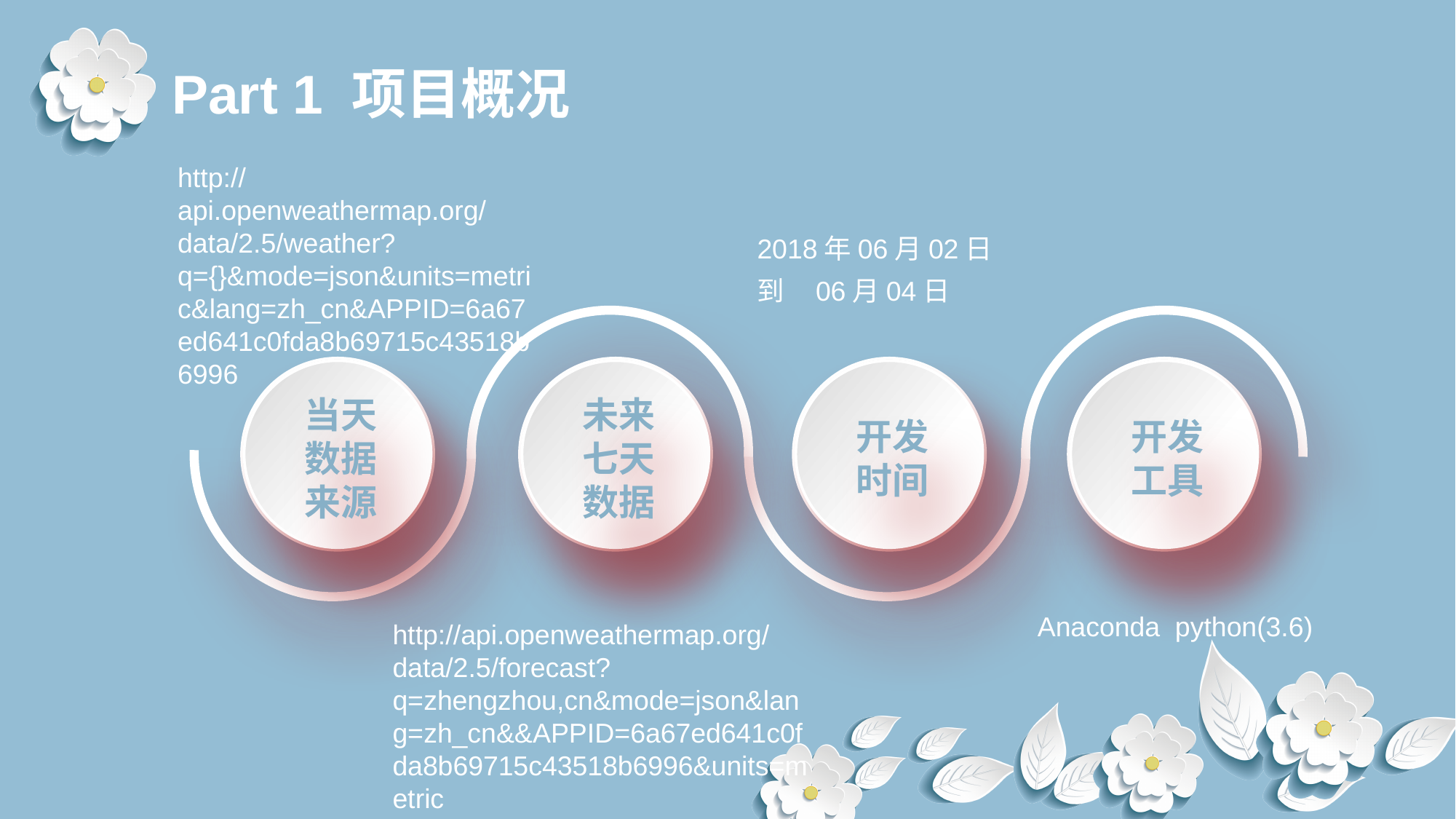

Part 1 项目概况
http://api.openweathermap.org/data/2.5/weather?q={}&mode=json&units=metric&lang=zh_cn&APPID=6a67ed641c0fda8b69715c43518b6996

2018年06月02日到    06月04日

当天数据来源

未来七天数据

开发时间

开发工具

Anaconda  python(3.6)
http://api.openweathermap.org/data/2.5/forecast?q=zhengzhou,cn&mode=json&lang=zh_cn&&APPID=6a67ed641c0fda8b69715c43518b6996&units=metric
延时符